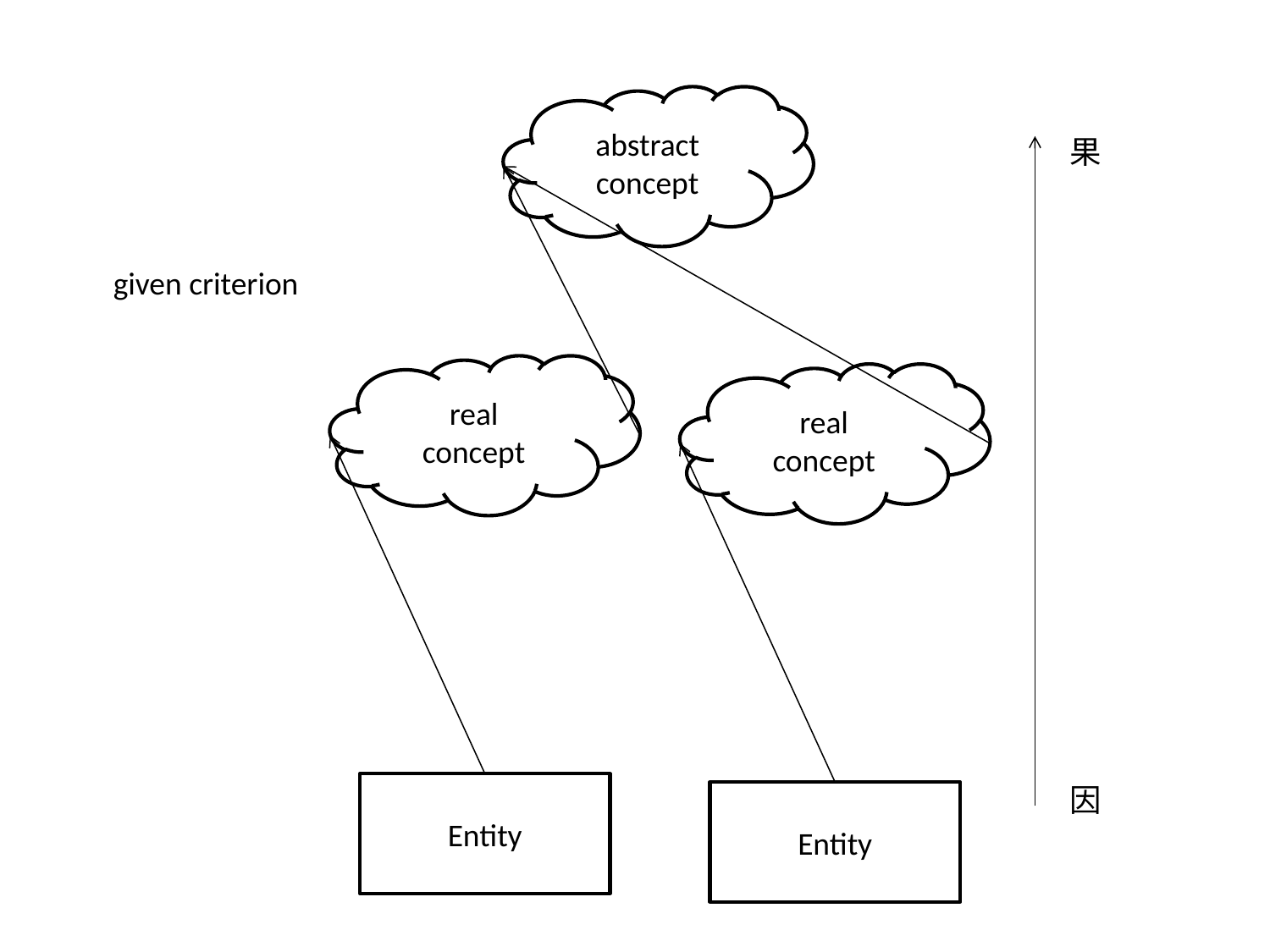

abstract
concept
果
因
given criterion
real
concept
real
concept
Entity
Entity